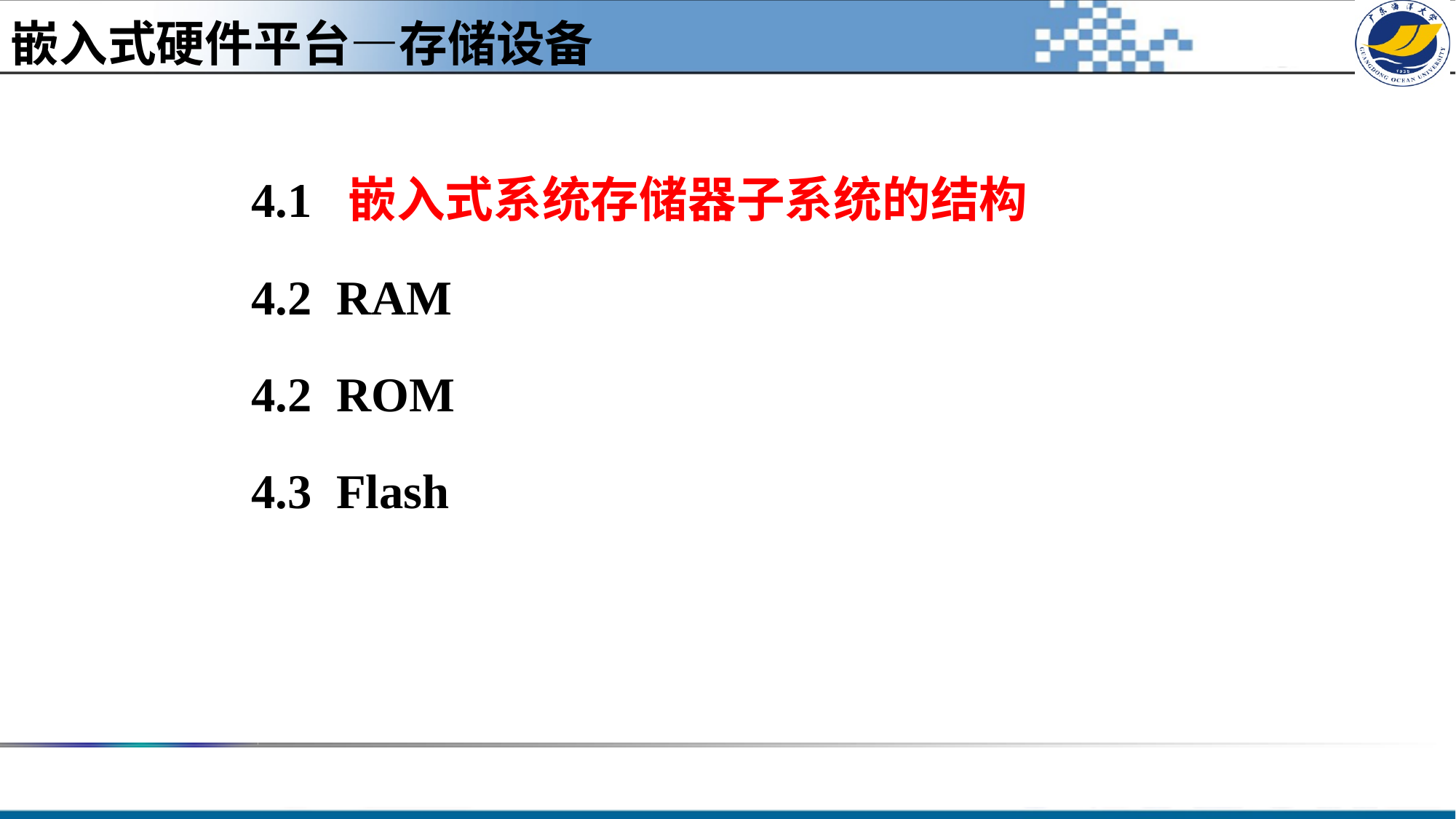

嵌入式硬件平台—存储设备
#
4.1  嵌入式系统存储器子系统的结构
4.2  RAM
4.2  ROM
4.3  Flash
36